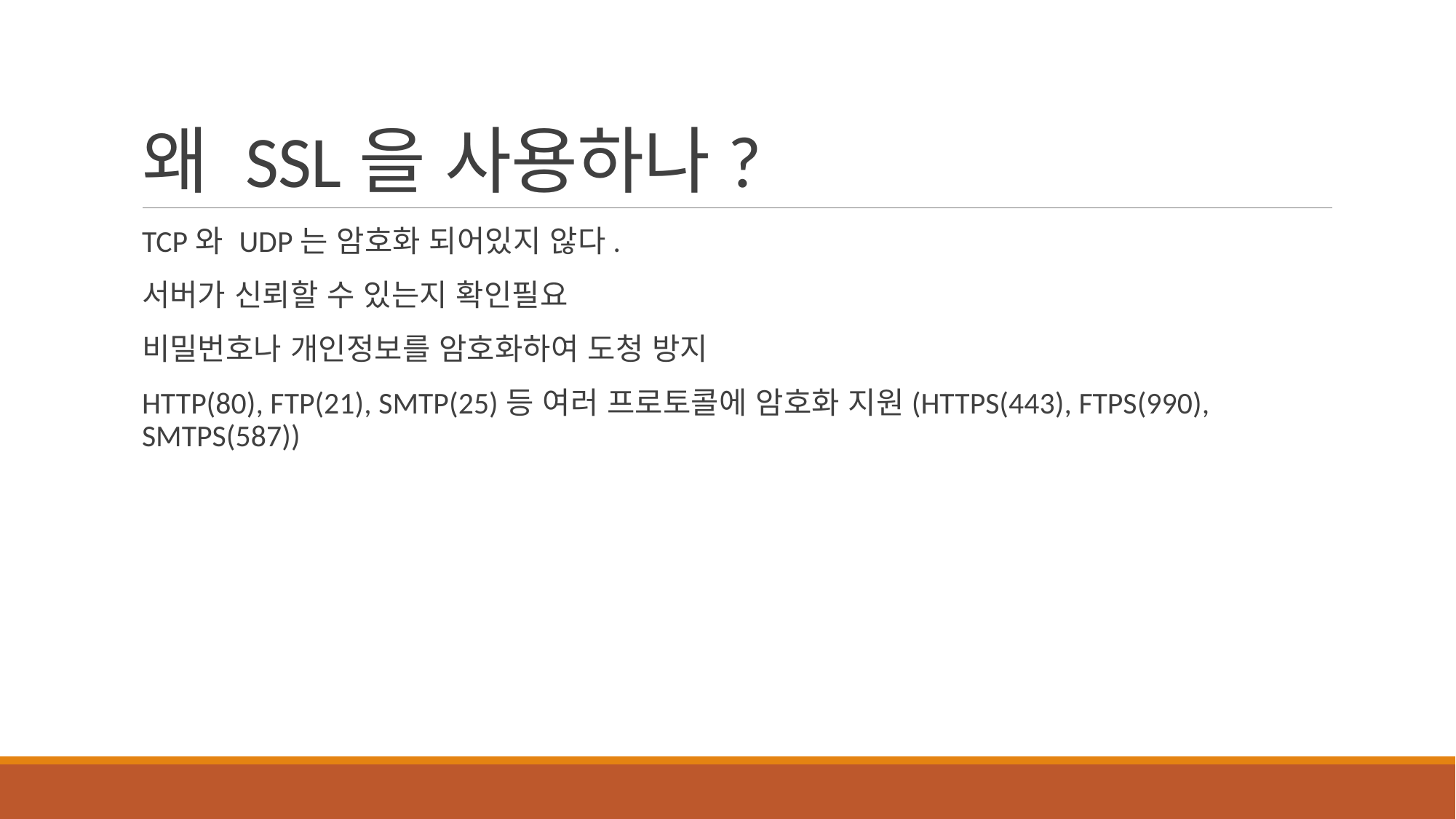

# 왜 SSL을 사용하나?
TCP와 UDP는 암호화 되어있지 않다.
서버가 신뢰할 수 있는지 확인필요
비밀번호나 개인정보를 암호화하여 도청 방지
HTTP(80), FTP(21), SMTP(25)등 여러 프로토콜에 암호화 지원(HTTPS(443), FTPS(990), SMTPS(587))